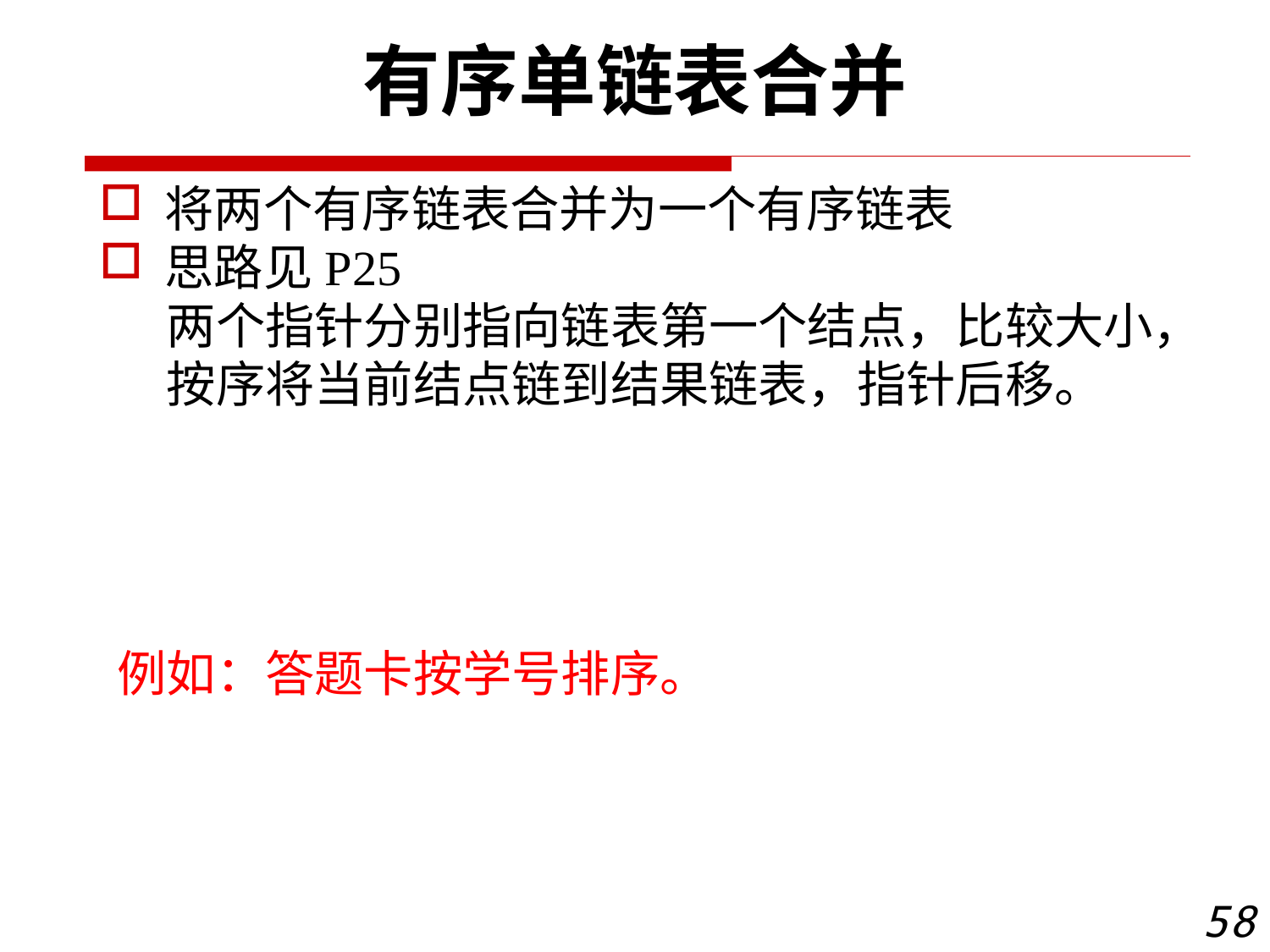

有序单链表合并
将两个有序链表合并为一个有序链表
思路见P25
     两个指针分别指向链表第一个结点，比较大小，
     按序将当前结点链到结果链表，指针后移。
例如：答题卡按学号排序。
58